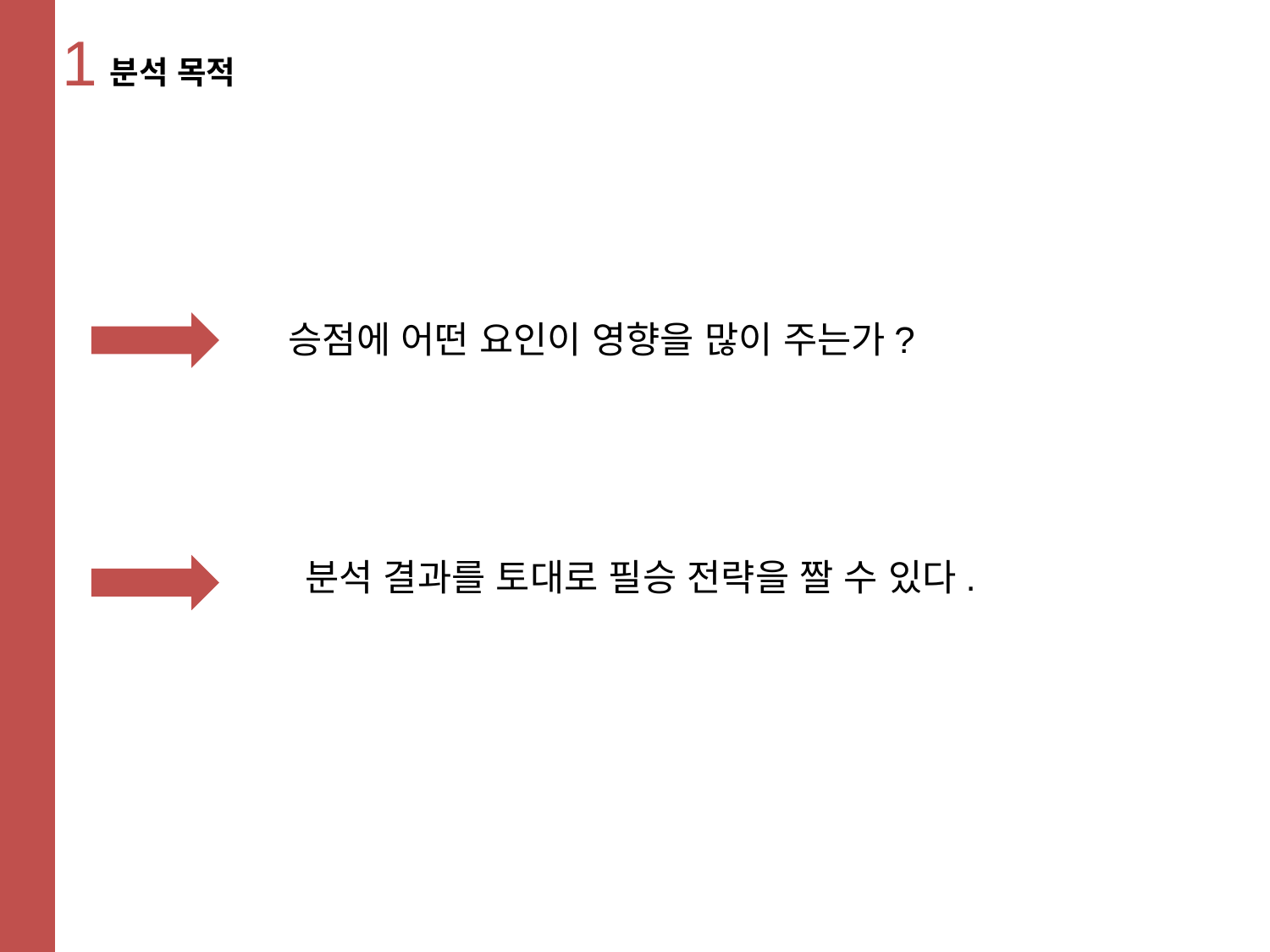

1
분석 목적
승점에 어떤 요인이 영향을 많이 주는가?

분석 결과를 토대로 필승 전략을 짤 수 있다.